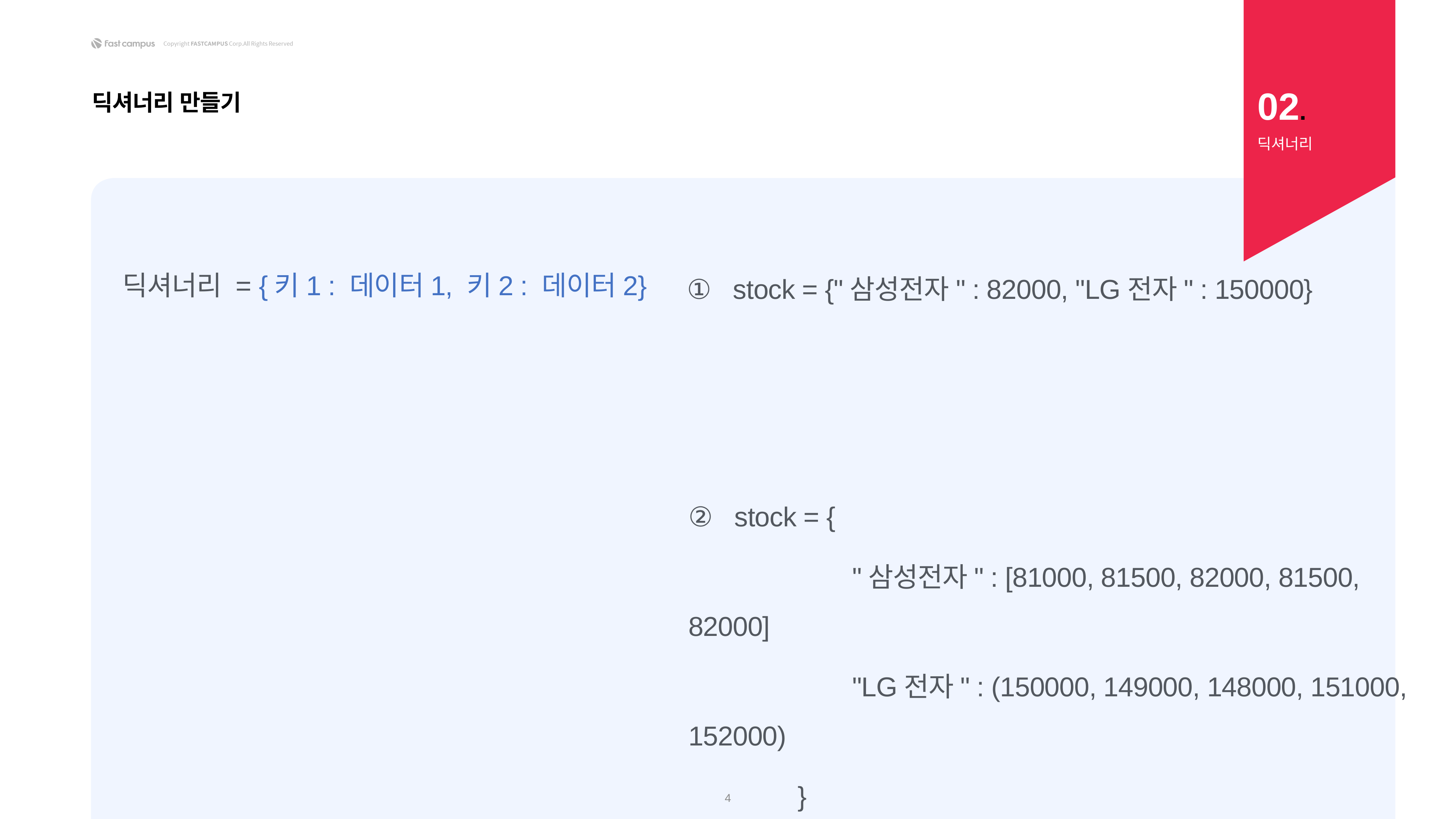

02.
딕셔너리 만들기
딕셔너리
딕셔너리 = {키1 : 데이터1, 키2 : 데이터2}
①   stock = {"삼성전자" : 82000, "LG전자" : 150000}
②   stock = {
			"삼성전자" : [81000, 81500, 82000, 81500, 82000]
			"LG전자" : (150000, 149000, 148000, 151000, 152000)
		}
4